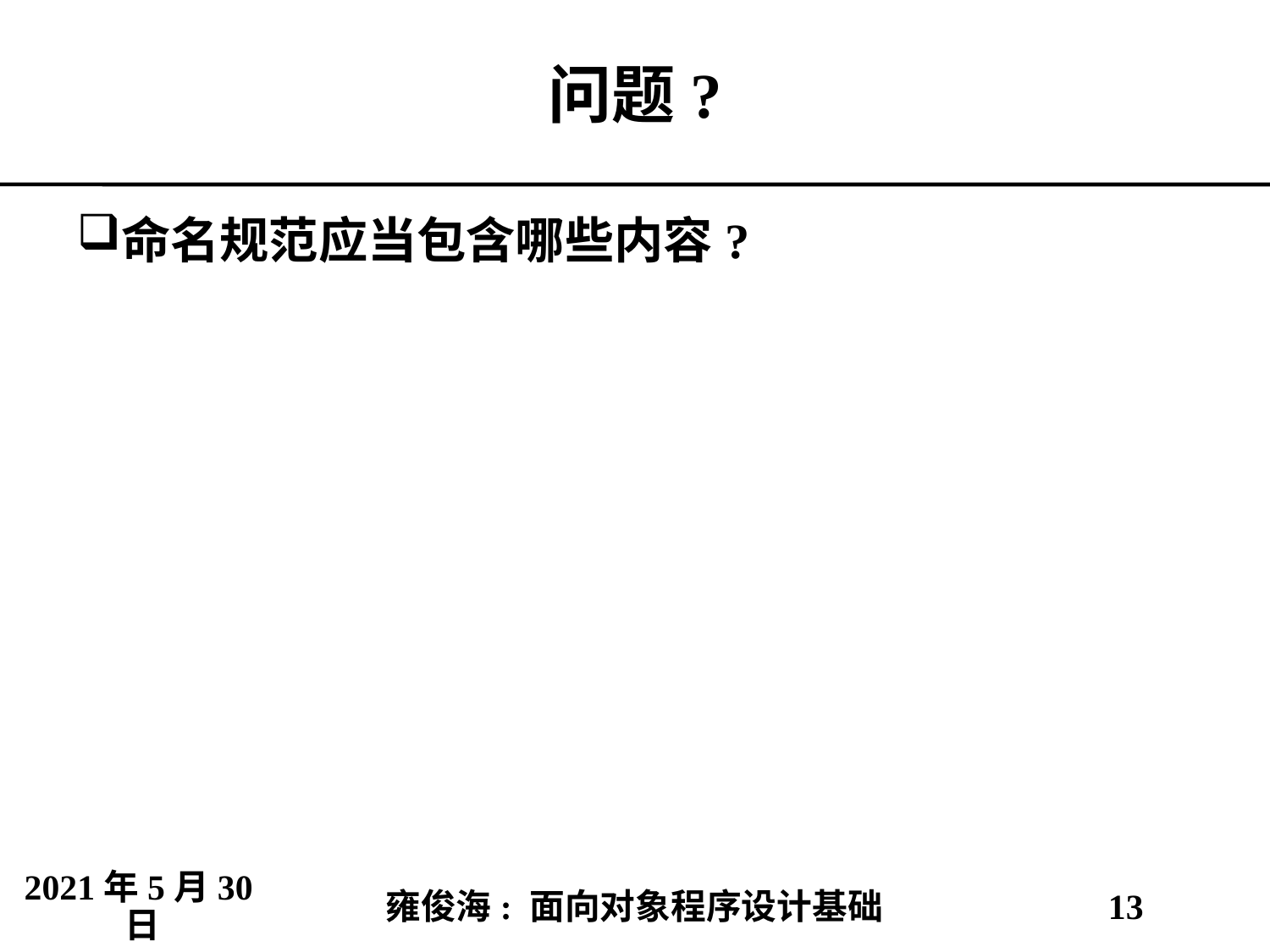

# 问题?

命名规范应当包含哪些内容?
2021年5月30日
雍俊海: 面向对象程序设计基础
13